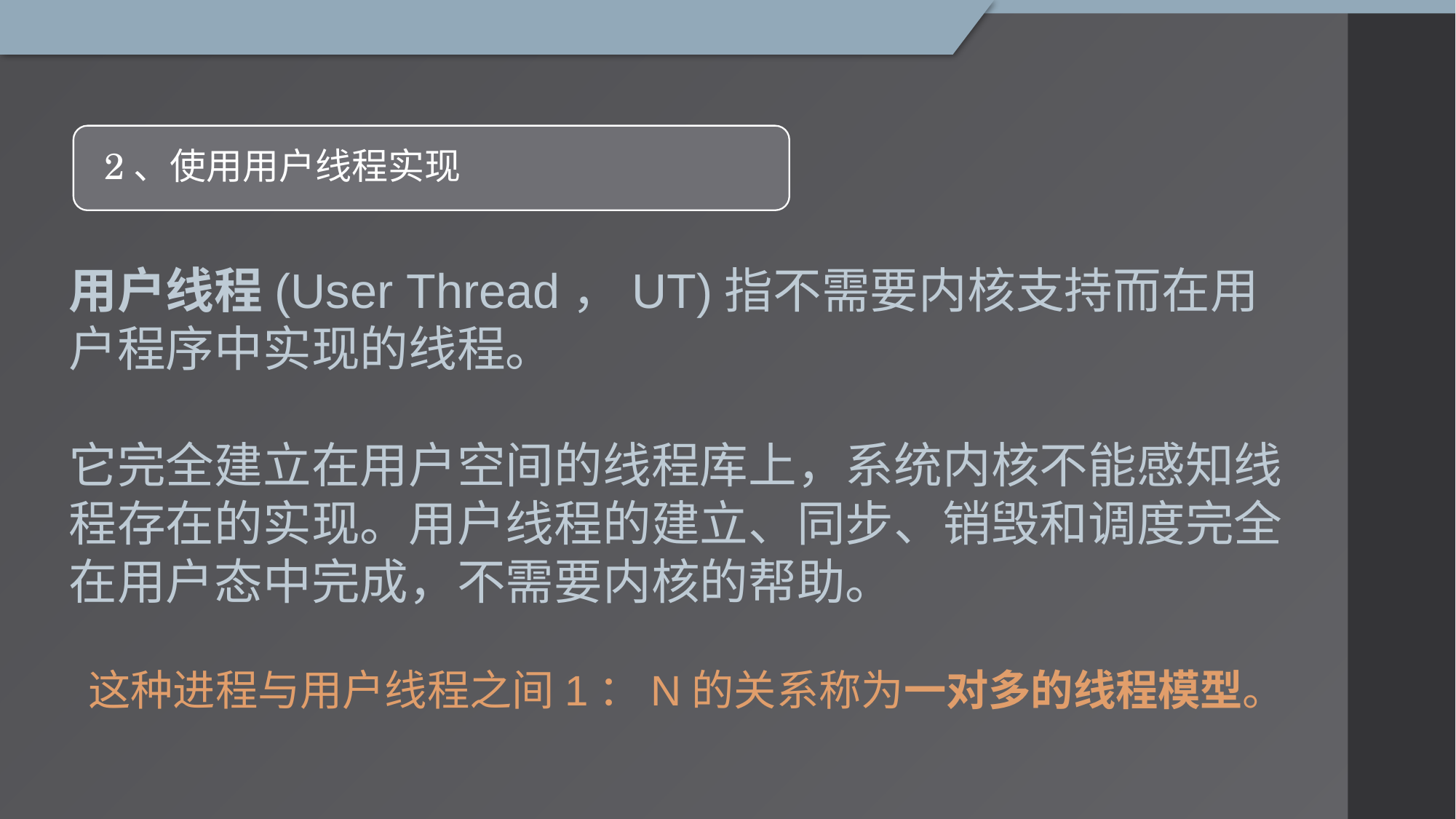

# 3 线程和进程的关系

2、使用用户线程实现
用户线程(User Thread，UT)指不需要内核支持而在用户程序中实现的线程。
它完全建立在用户空间的线程库上，系统内核不能感知线程存在的实现。用户线程的建立、同步、销毁和调度完全在用户态中完成，不需要内核的帮助。
这种进程与用户线程之间1：N的关系称为一对多的线程模型。